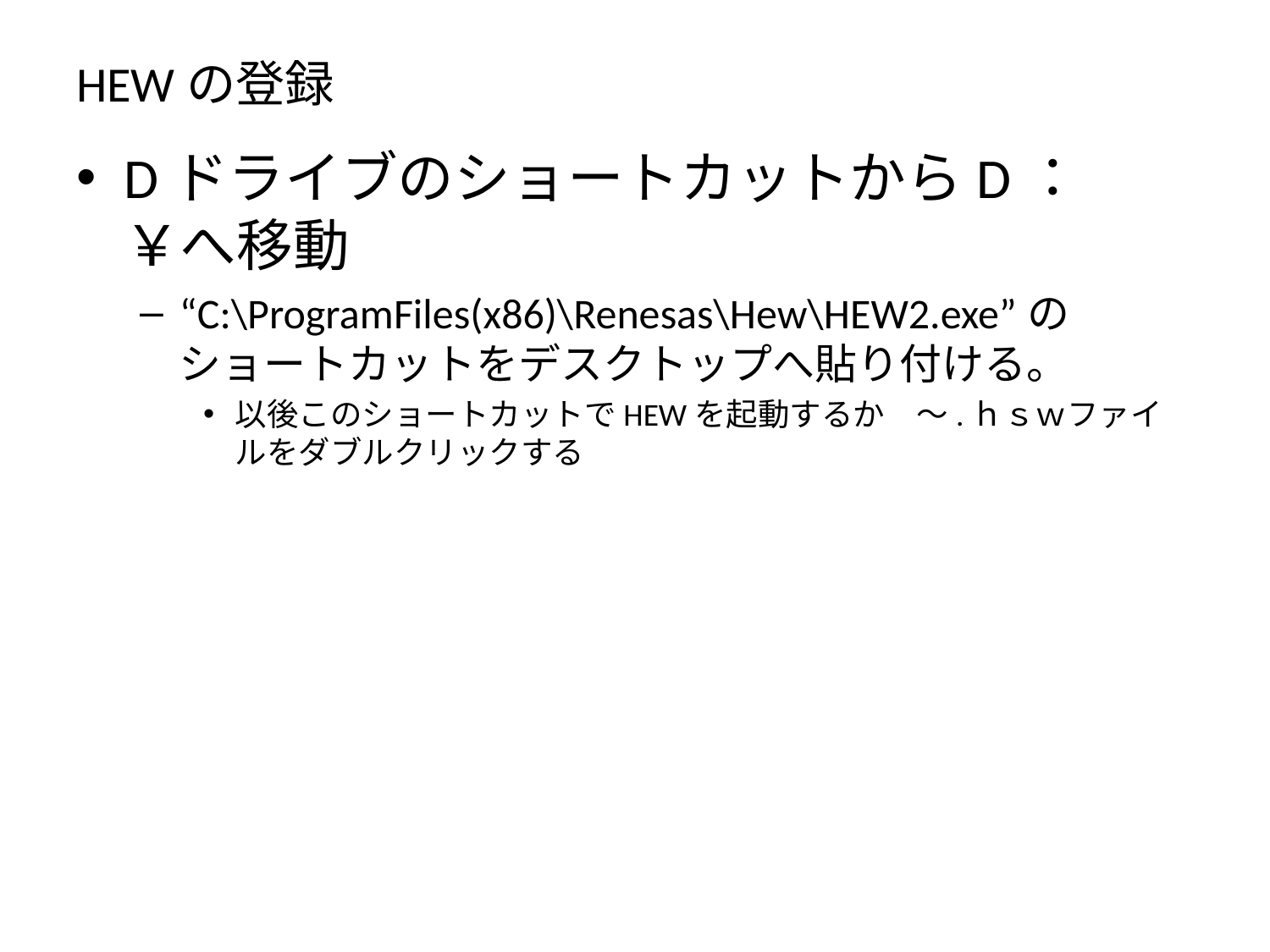

# HEWの登録
DドライブのショートカットからD：￥へ移動
“C:\ProgramFiles(x86)\Renesas\Hew\HEW2.exe”のショートカットをデスクトップへ貼り付ける。
以後このショートカットでHEWを起動するか　～.ｈｓｗファイルをダブルクリックする